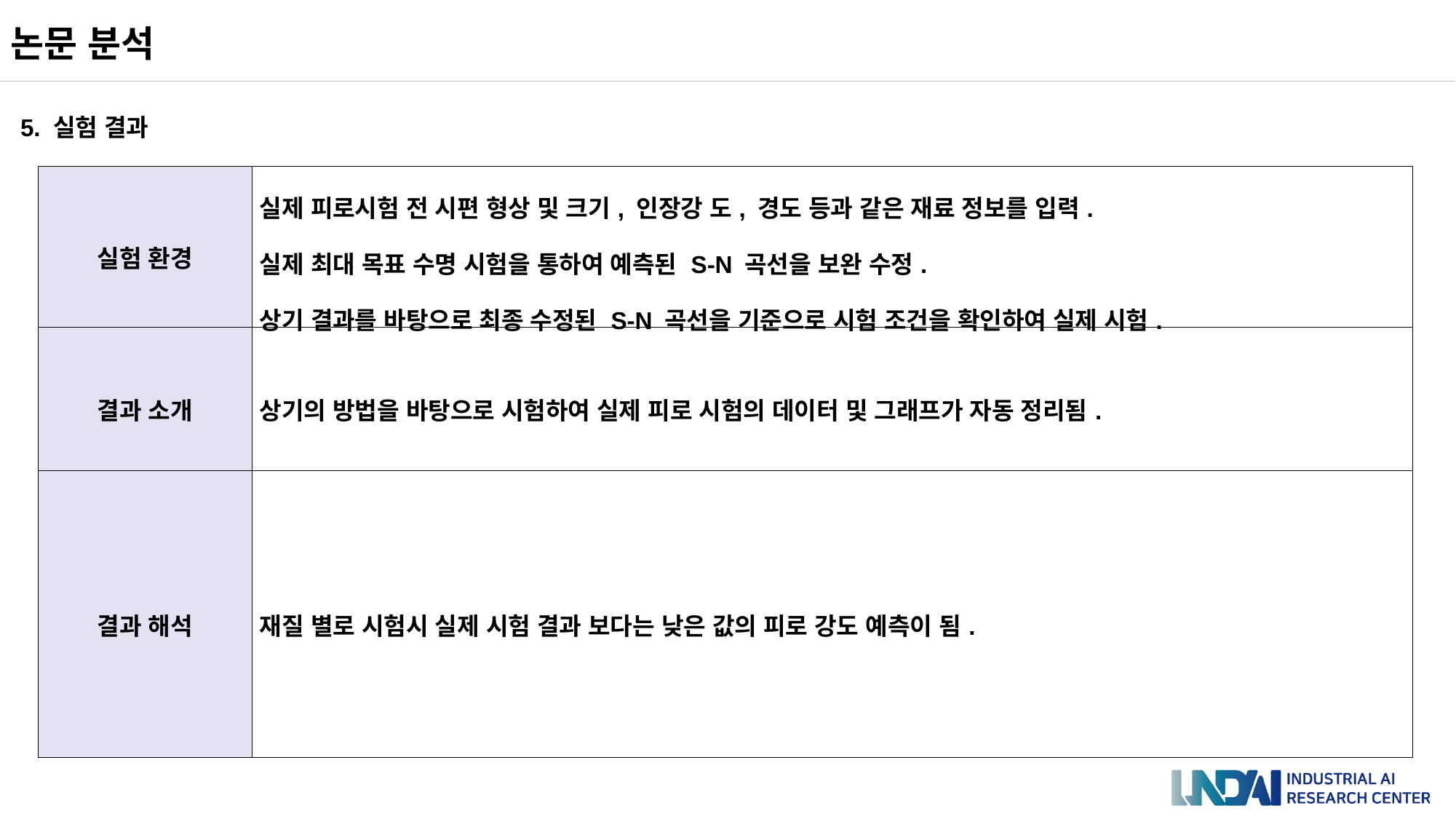

논문 분석
5. 실험 결과

| 실험 환경 | 실제 피로시험 전 시편 형상 및 크기, 인장강 도, 경도 등과 같은 재료 정보를 입력. 실제 최대 목표 수명 시험을 통하여 예측된 S-N 곡선을 보완 수정. 상기 결과를 바탕으로 최종 수정된 S-N 곡선을 기준으로 시험 조건을 확인하여 실제 시험. |
| --- | --- |
| 결과 소개 | 상기의 방법을 바탕으로 시험하여 실제 피로 시험의 데이터 및 그래프가 자동 정리됨. |
| 결과 해석 | 재질 별로 시험시 실제 시험 결과 보다는 낮은 값의 피로 강도 예측이 됨. |